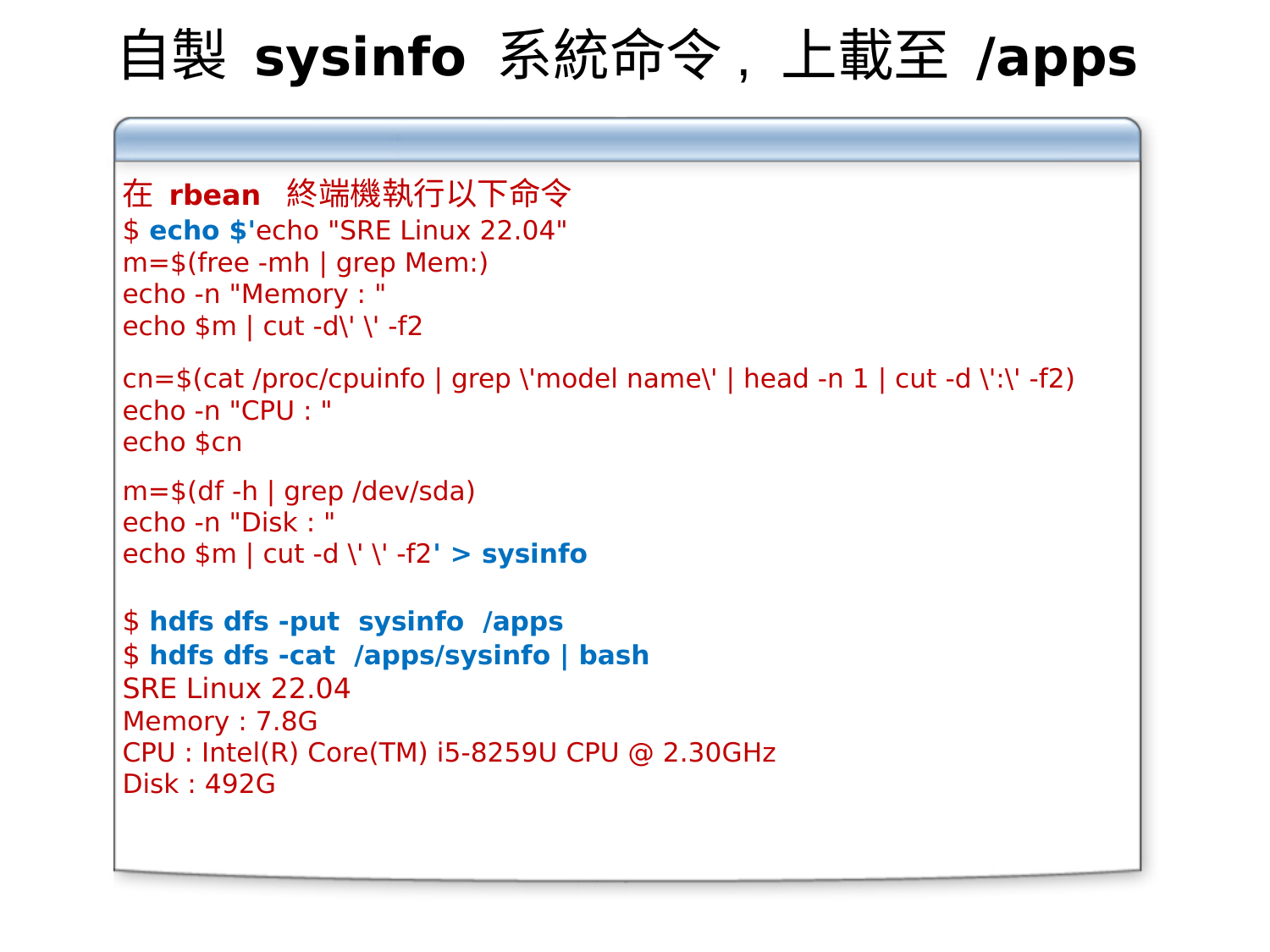

自製 sysinfo 系統命令, 上載至 /apps
在 rbean  終端機執行以下命令
$ echo $'echo "SRE Linux 22.04"
m=$(free -mh | grep Mem:)
echo -n "Memory : "
echo $m | cut -d\' \' -f2

cn=$(cat /proc/cpuinfo | grep \'model name\' | head -n 1 | cut -d \':\' -f2)
echo -n "CPU : "
echo $cn

m=$(df -h | grep /dev/sda)
echo -n "Disk : "
echo $m | cut -d \' \' -f2' > sysinfo

$ hdfs dfs -put  sysinfo  /apps
$ hdfs dfs -cat  /apps/sysinfo | bash
SRE Linux 22.04
Memory : 7.8G
CPU : Intel(R) Core(TM) i5-8259U CPU @ 2.30GHz
Disk : 492G